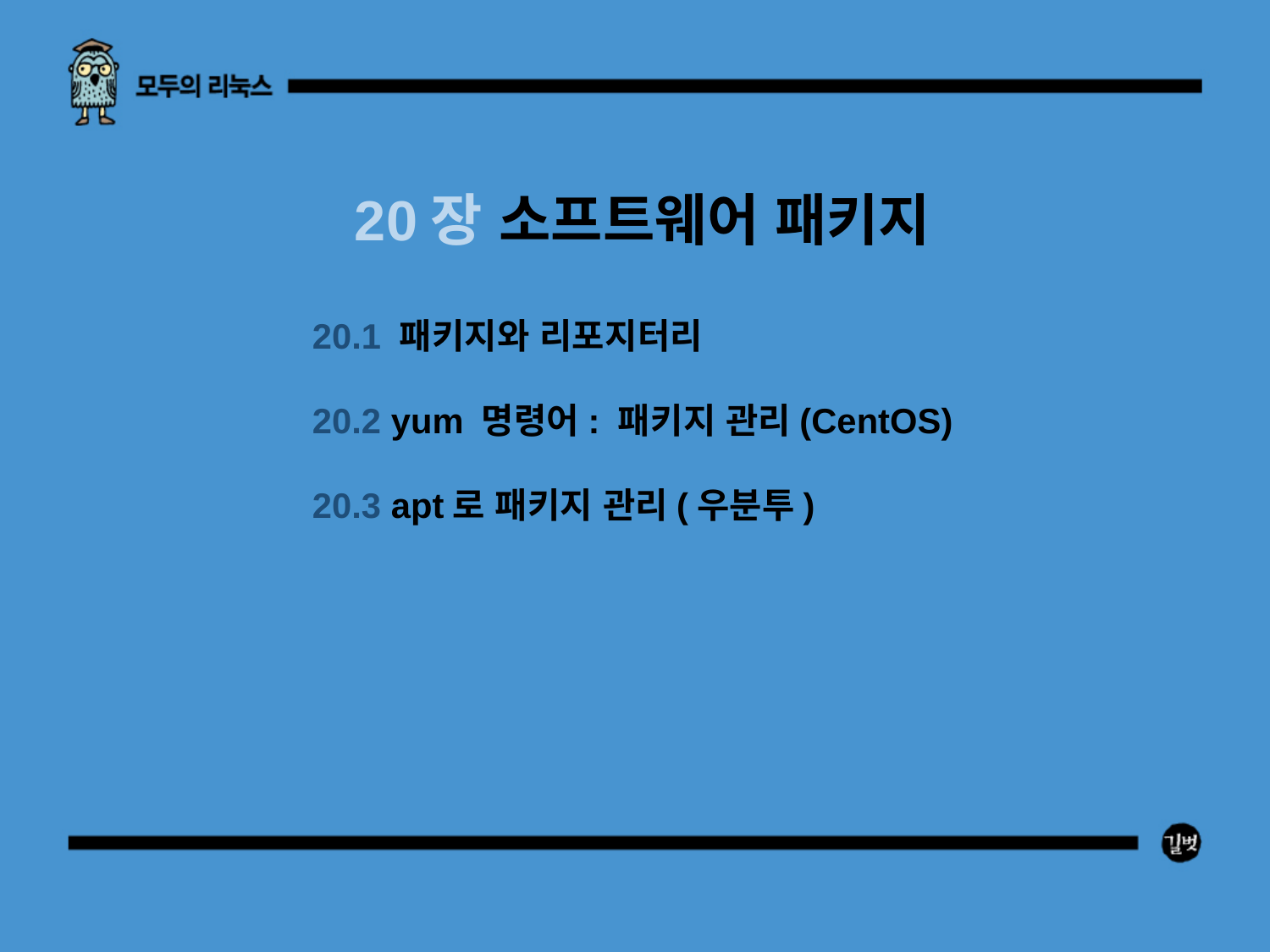

20장 소프트웨어 패키지
20.1 패키지와 리포지터리
20.2 yum 명령어: 패키지 관리(CentOS)
20.3 apt로 패키지 관리(우분투)